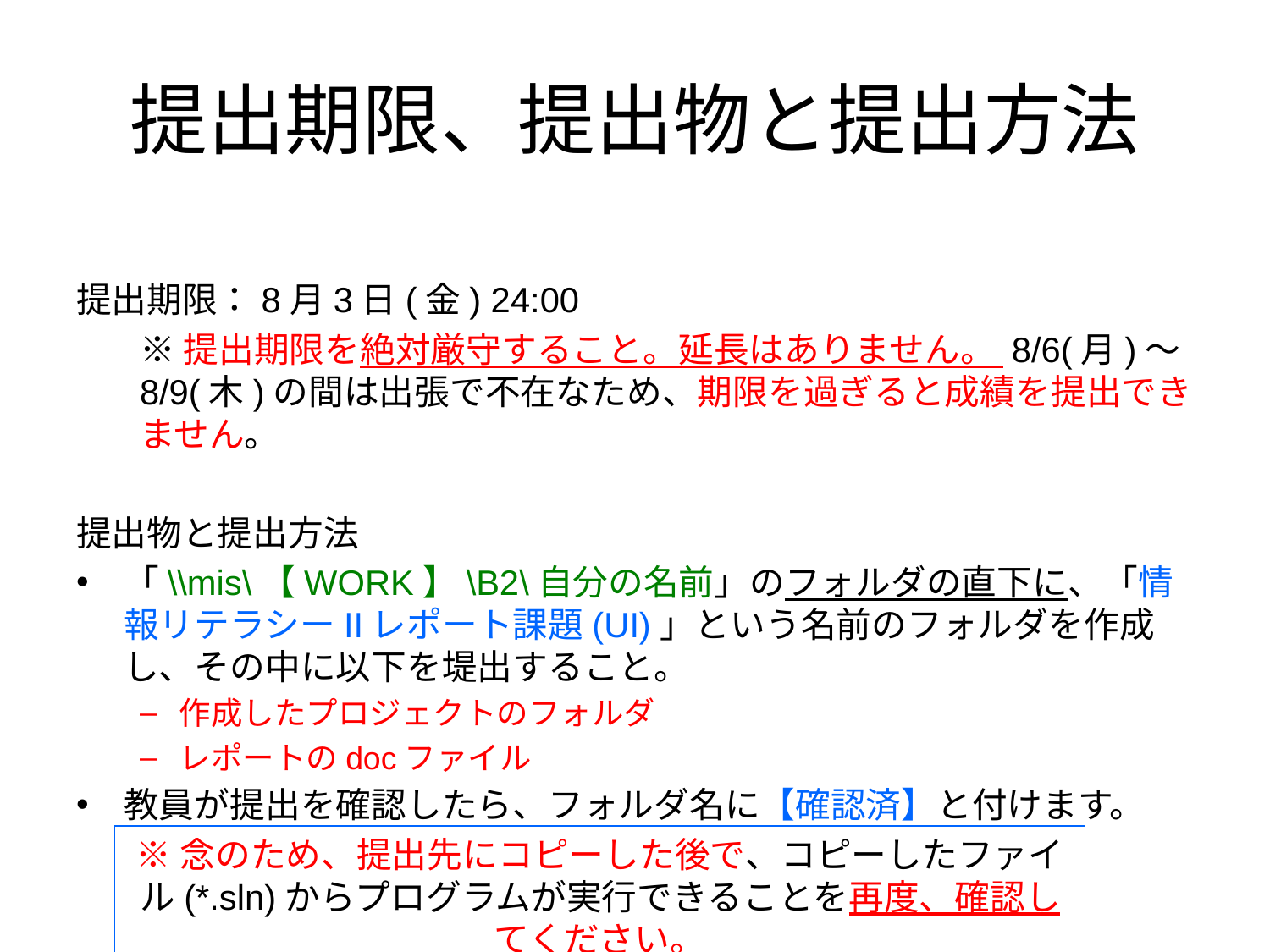

# 提出期限、提出物と提出方法

提出期限：8月3日(金) 24:00
※提出期限を絶対厳守すること。延長はありません。 8/6(月)～8/9(木)の間は出張で不在なため、期限を過ぎると成績を提出できません。

提出物と提出方法
「\\mis\【WORK】\B2\自分の名前」のフォルダの直下に、「情報リテラシーIIレポート課題(UI)」という名前のフォルダを作成し、その中に以下を堤出すること。
作成したプロジェクトのフォルダ
レポートのdocファイル
教員が提出を確認したら、フォルダ名に【確認済】と付けます。

※念のため、提出先にコピーした後で、コピーしたファイル(*.sln)からプログラムが実行できることを再度、確認してください。